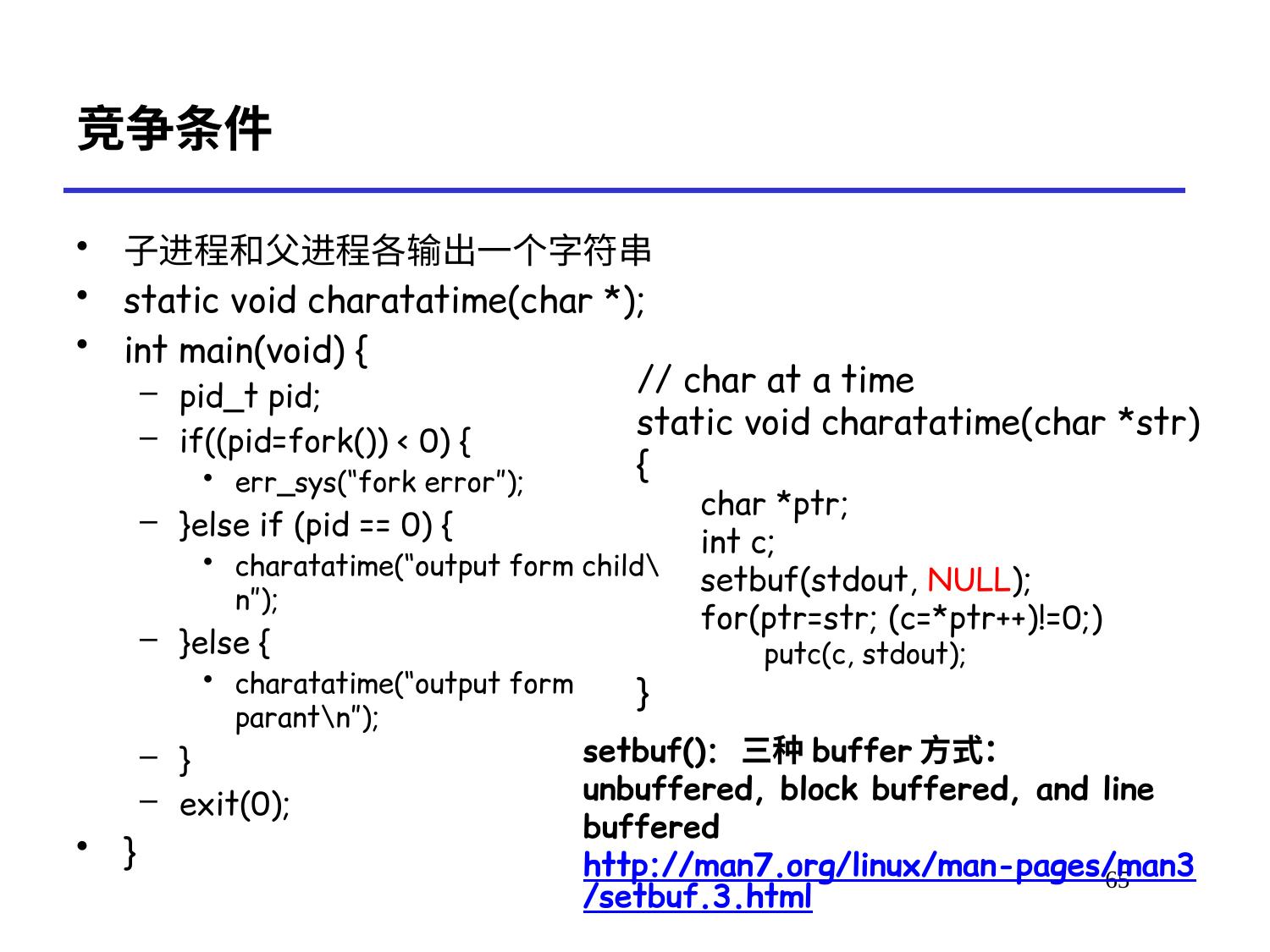

# 竞争条件
子进程和父进程各输出一个字符串
static void charatatime(char *);
int main(void) {
pid_t pid;
if((pid=fork()) < 0) {
err_sys(“fork error”);
}else if (pid == 0) {
charatatime(“output form child\n”);
}else {
charatatime(“output form parant\n”);
}
exit(0);
}
// char at a time
static void charatatime(char *str) {
char *ptr;
int c;
setbuf(stdout, NULL);
for(ptr=str; (c=*ptr++)!=0;)
putc(c, stdout);
}
setbuf(): 三种buffer方式：unbuffered, block buffered, and line buffered
http://man7.org/linux/man-pages/man3/setbuf.3.html
65